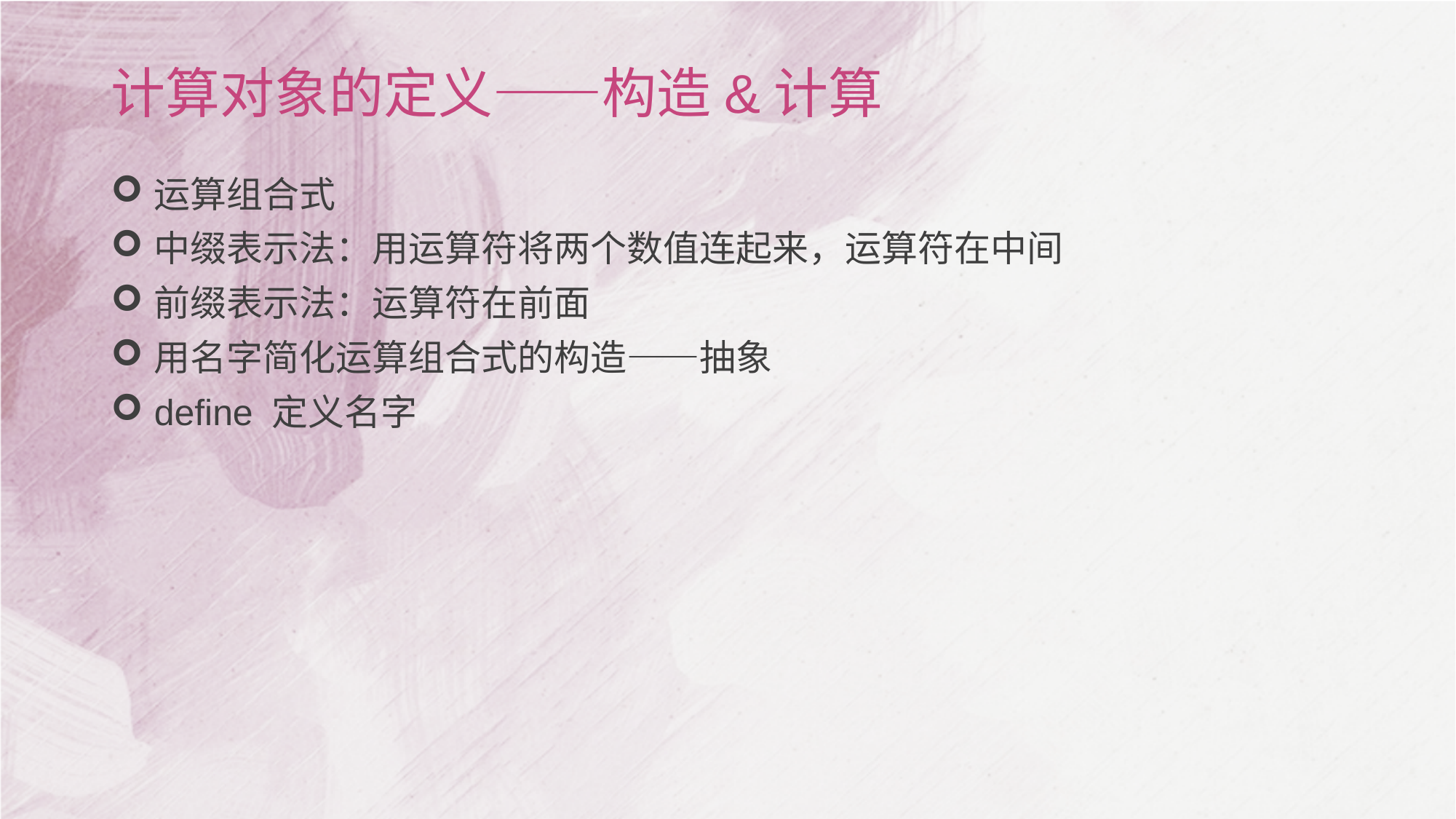

# 计算对象的定义——构造&计算
运算组合式
中缀表示法：用运算符将两个数值连起来，运算符在中间
前缀表示法：运算符在前面
用名字简化运算组合式的构造——抽象
define 定义名字